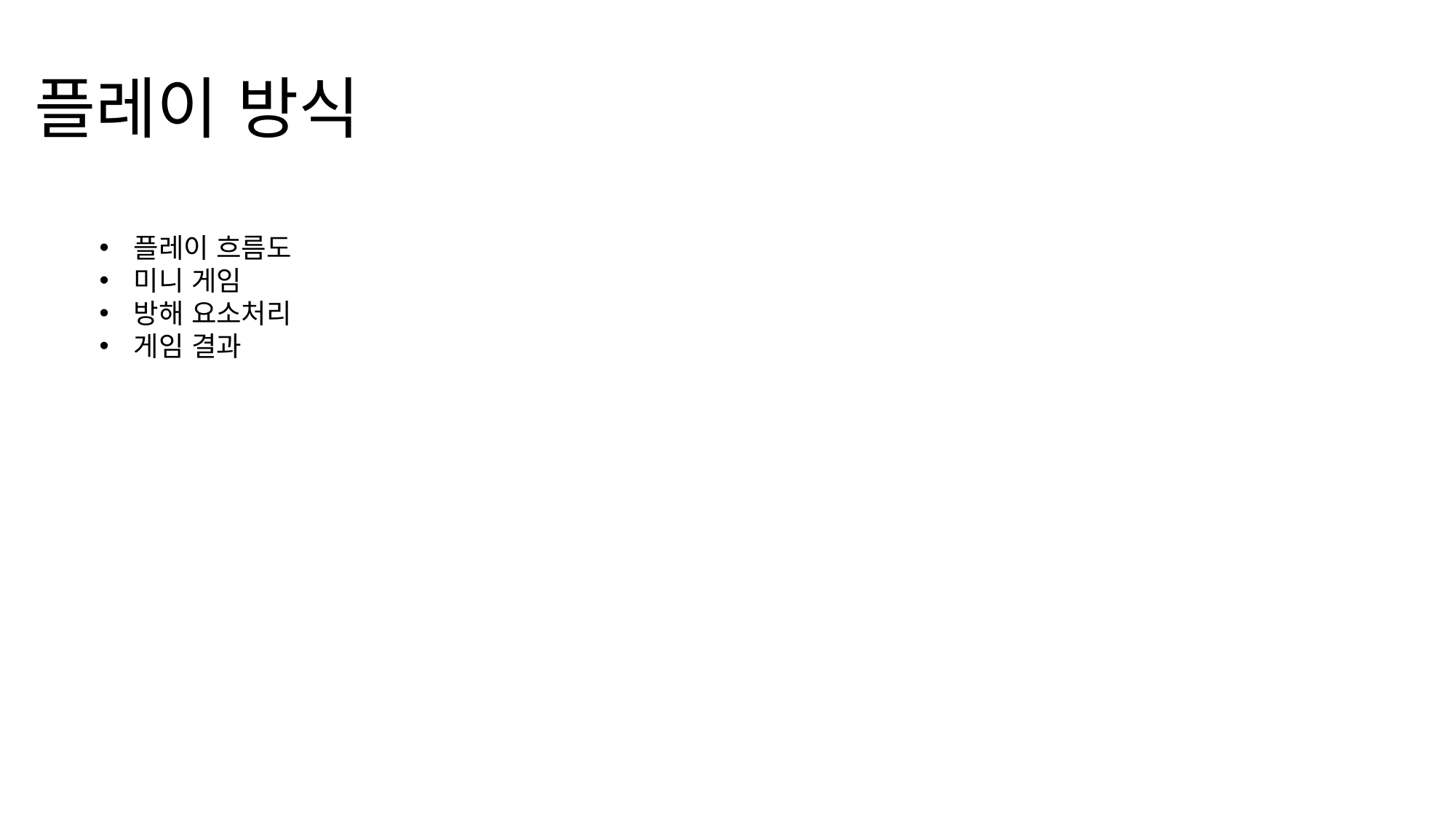

# 플레이 방식
플레이 흐름도
미니 게임
방해 요소처리
게임 결과